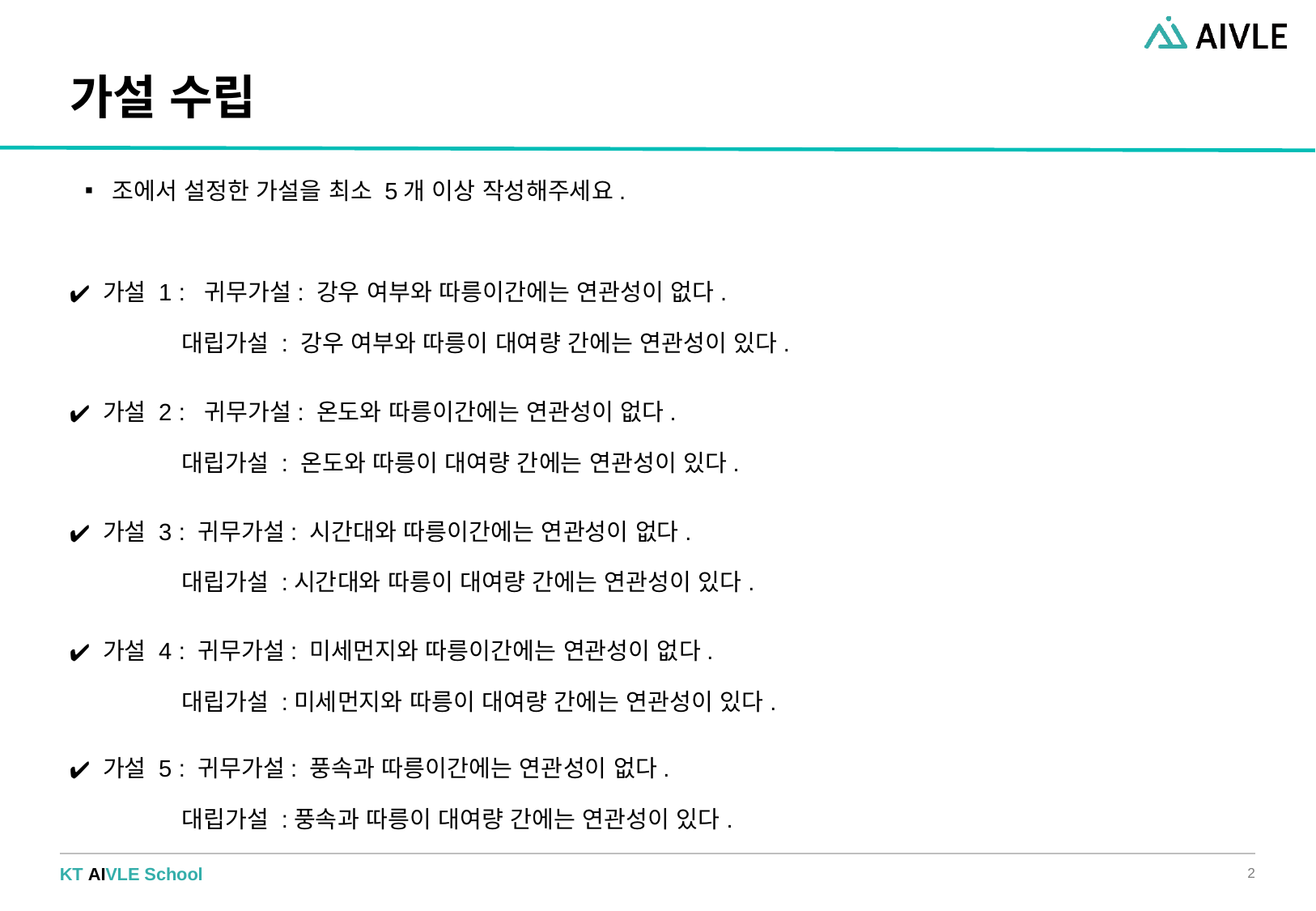

# 가설 수립
조에서 설정한 가설을 최소 5개 이상 작성해주세요.
가설 1 :  귀무가설: 강우 여부와 따릉이간에는 연관성이 없다.

                대립가설 : 강우 여부와 따릉이 대여량 간에는 연관성이 있다.
가설 2 :  귀무가설: 온도와 따릉이간에는 연관성이 없다.

                대립가설 : 온도와 따릉이 대여량 간에는 연관성이 있다.

가설 3 : 귀무가설: 시간대와 따릉이간에는 연관성이 없다.

                대립가설 :시간대와 따릉이 대여량 간에는 연관성이 있다.

가설 4 : 귀무가설: 미세먼지와 따릉이간에는 연관성이 없다.

                대립가설 :미세먼지와 따릉이 대여량 간에는 연관성이 있다.

가설 5 : 귀무가설: 풍속과 따릉이간에는 연관성이 없다.

                대립가설 :풍속과 따릉이 대여량 간에는 연관성이 있다.